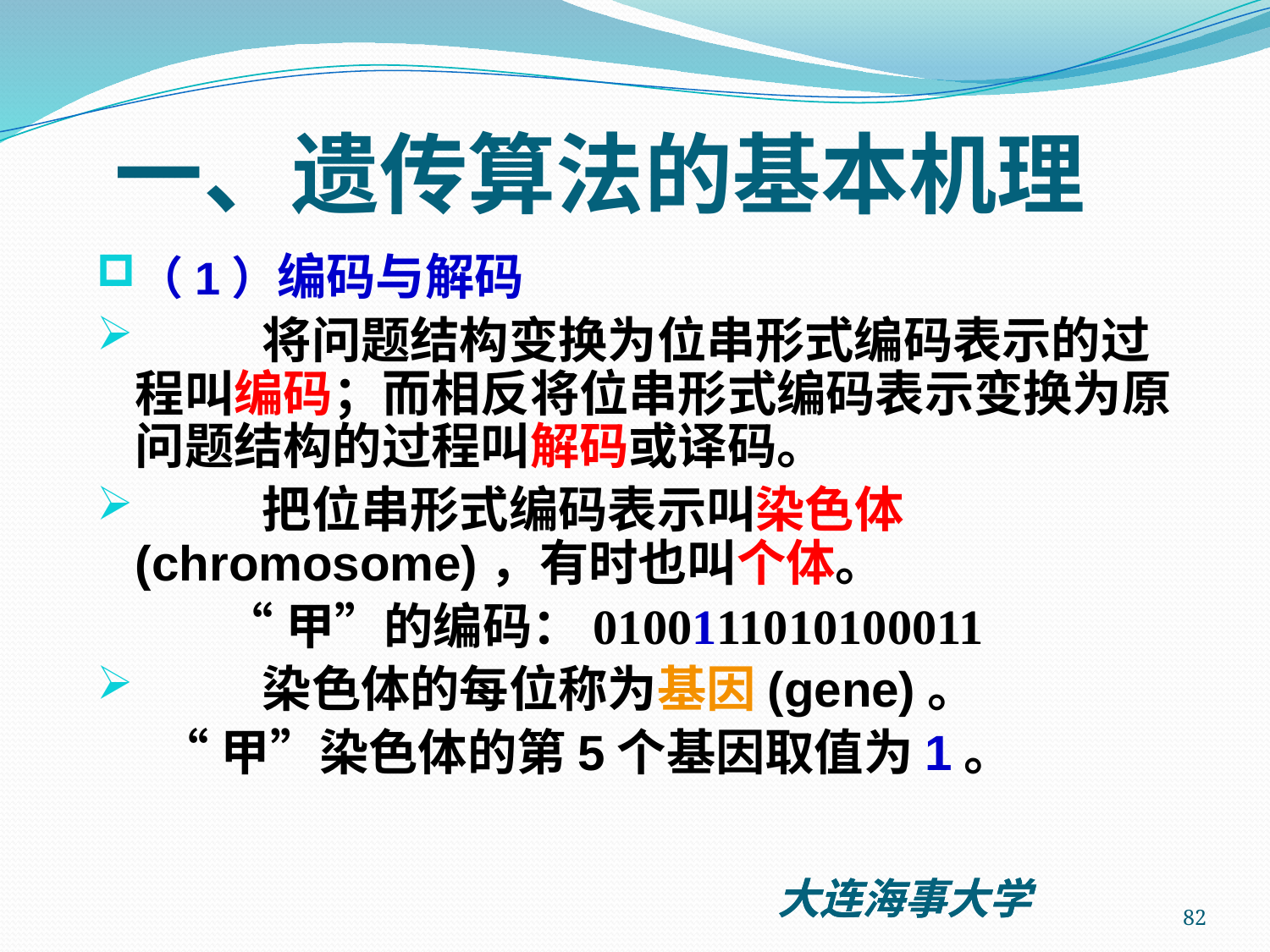

# 一、遗传算法的基本机理
（1）编码与解码
	将问题结构变换为位串形式编码表示的过程叫编码；而相反将位串形式编码表示变换为原问题结构的过程叫解码或译码。
	把位串形式编码表示叫染色体(chromosome)，有时也叫个体。
	“甲”的编码：0100111010100011
	染色体的每位称为基因(gene)。
      “甲”染色体的第5个基因取值为1。
82